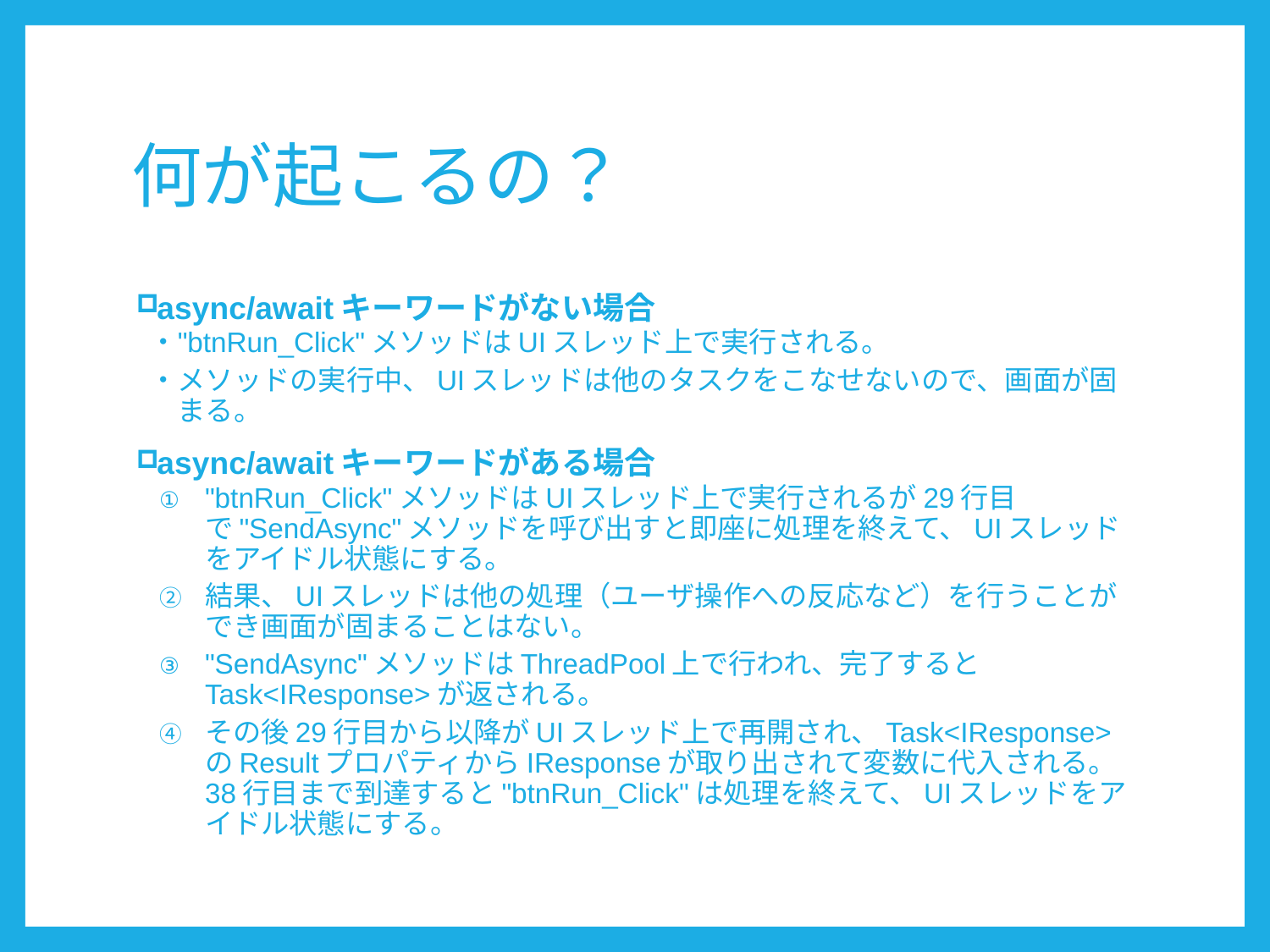

# 何が起こるの？
async/awaitキーワードがない場合
"btnRun_Click"メソッドはUIスレッド上で実行される。
メソッドの実行中、UIスレッドは他のタスクをこなせないので、画面が固まる。
async/awaitキーワードがある場合
"btnRun_Click"メソッドはUIスレッド上で実行されるが29行目で"SendAsync"メソッドを呼び出すと即座に処理を終えて、UIスレッドをアイドル状態にする。
結果、UIスレッドは他の処理（ユーザ操作への反応など）を行うことができ画面が固まることはない。
"SendAsync"メソッドはThreadPool上で行われ、完了するとTask<IResponse>が返される。
その後29行目から以降がUIスレッド上で再開され、Task<IResponse>のResultプロパティからIResponseが取り出されて変数に代入される。38行目まで到達すると"btnRun_Click"は処理を終えて、UIスレッドをアイドル状態にする。